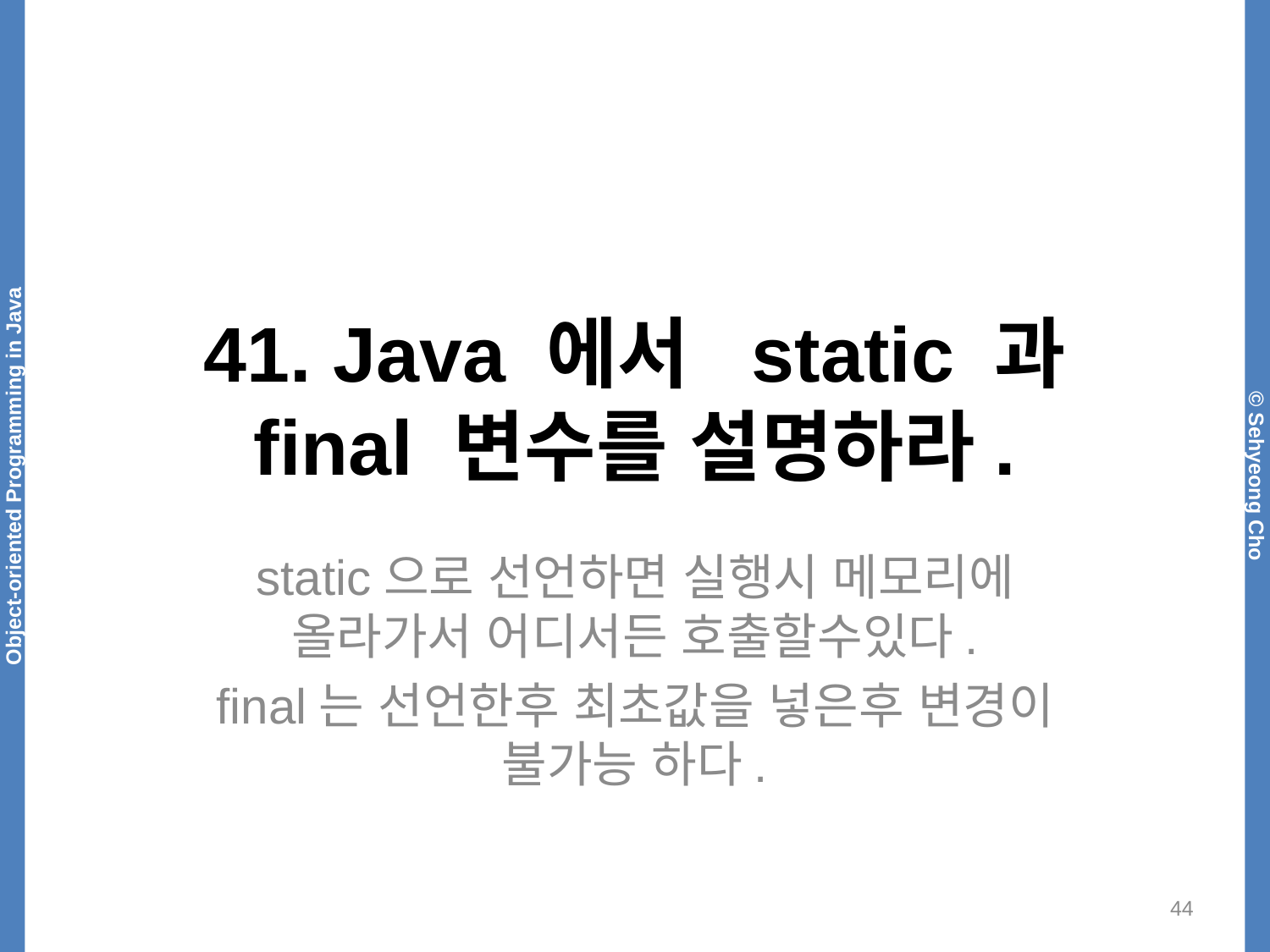

# 41. Java 에서  static 과 final 변수를 설명하라.
static으로 선언하면 실행시 메모리에 올라가서 어디서든 호출할수있다.
final는 선언한후 최초값을 넣은후 변경이 불가능 하다.
44